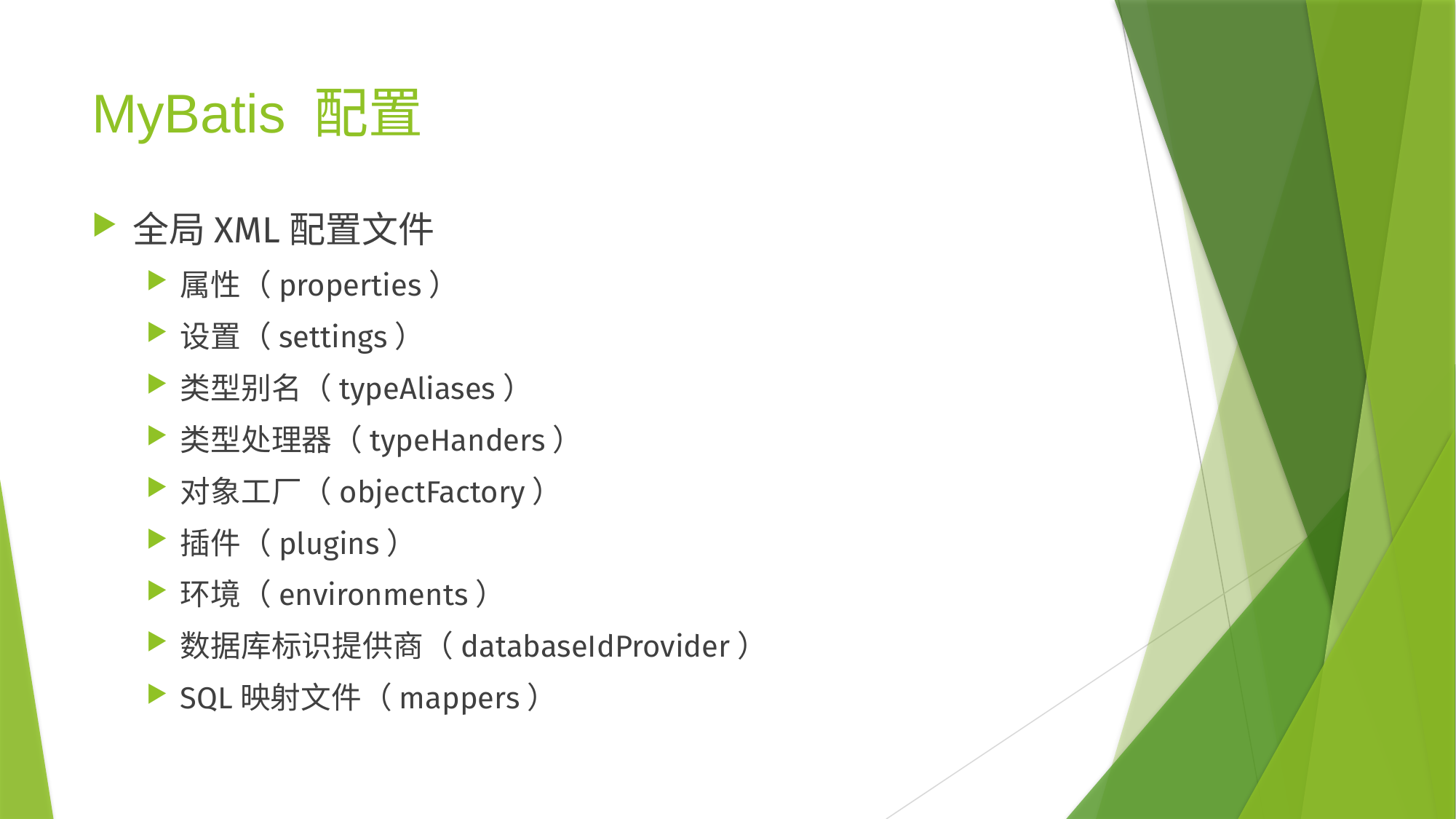

# MyBatis 配置
全局XML配置文件
属性（properties）
设置（settings）
类型别名（typeAliases）
类型处理器（typeHanders）
对象工厂（objectFactory）
插件（plugins）
环境（environments）
数据库标识提供商（databaseIdProvider）
SQL映射文件（mappers）